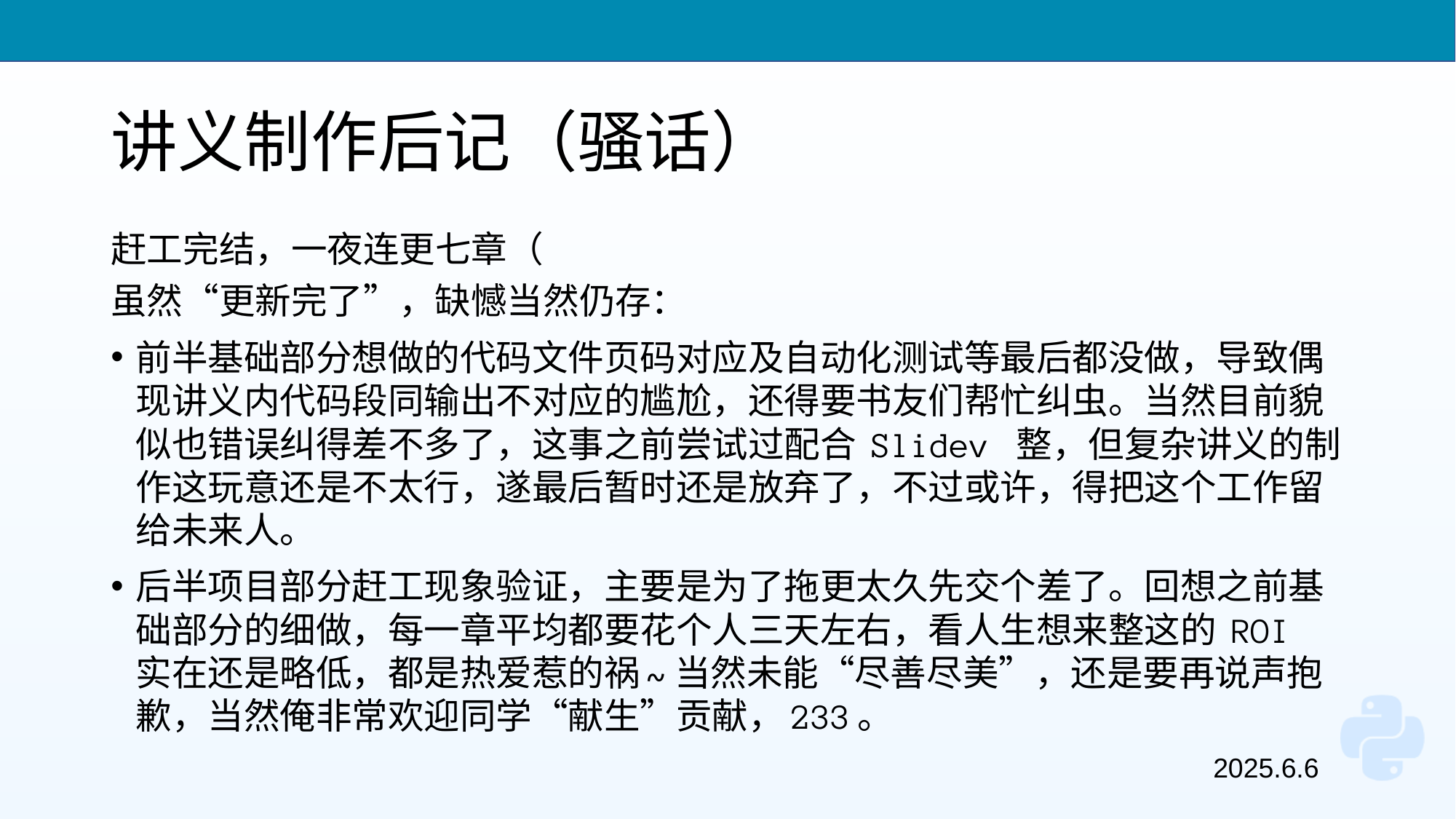

# 讲义制作后记（骚话）
赶工完结，一夜连更七章（
虽然“更新完了”，缺憾当然仍存：
前半基础部分想做的代码文件页码对应及自动化测试等最后都没做，导致偶现讲义内代码段同输出不对应的尴尬，还得要书友们帮忙纠虫。当然目前貌似也错误纠得差不多了，这事之前尝试过配合 Slidev 整，但复杂讲义的制作这玩意还是不太行，遂最后暂时还是放弃了，不过或许，得把这个工作留给未来人。
后半项目部分赶工现象验证，主要是为了拖更太久先交个差了。回想之前基础部分的细做，每一章平均都要花个人三天左右，看人生想来整这的 ROI 实在还是略低，都是热爱惹的祸~当然未能“尽善尽美”，还是要再说声抱歉，当然俺非常欢迎同学“献生”贡献，233。
2025.6.6